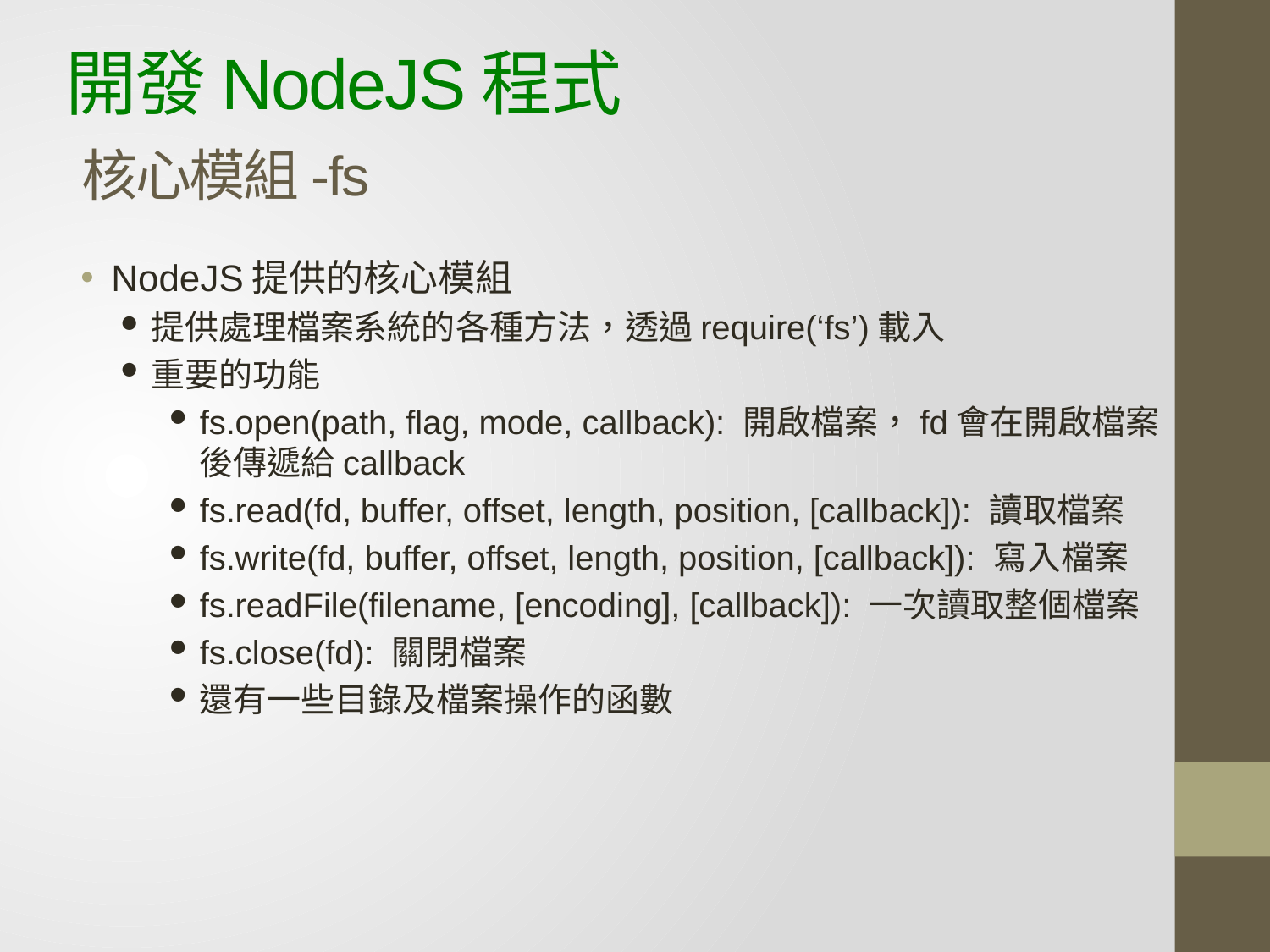

# 開發NodeJS程式 核心模組-fs

NodeJS提供的核心模組
提供處理檔案系統的各種方法，透過require(‘fs’)載入
重要的功能
fs.open(path, flag, mode, callback): 開啟檔案，fd會在開啟檔案後傳遞給callback
fs.read(fd, buffer, offset, length, position, [callback]): 讀取檔案
fs.write(fd, buffer, offset, length, position, [callback]): 寫入檔案
fs.readFile(filename, [encoding], [callback]): 一次讀取整個檔案
fs.close(fd): 關閉檔案
還有一些目錄及檔案操作的函數